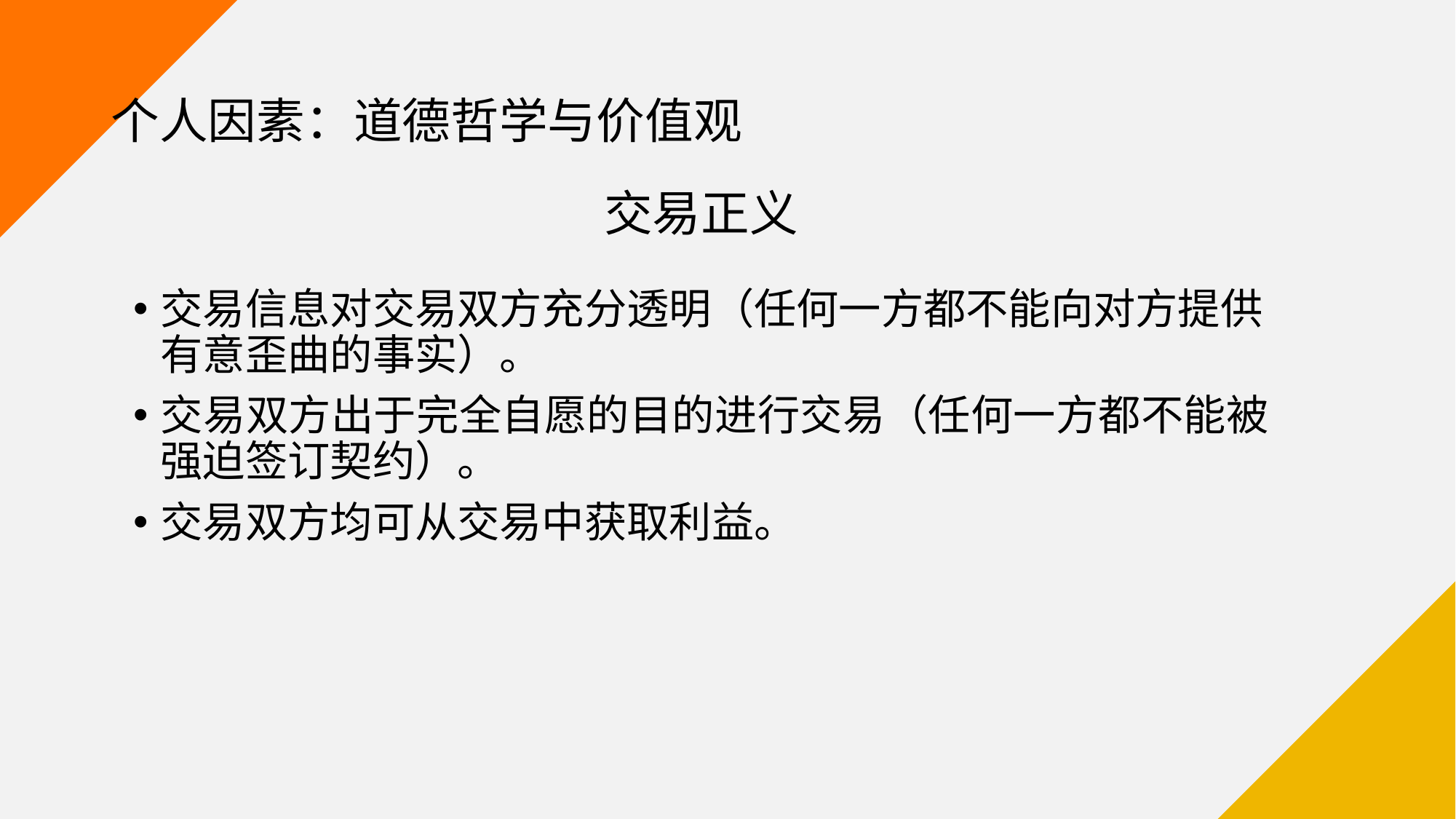

# 个人因素：道德哲学与价值观
交易正义
交易信息对交易双方充分透明（任何一方都不能向对方提供有意歪曲的事实）。
交易双方出于完全自愿的目的进行交易（任何一方都不能被强迫签订契约）。
交易双方均可从交易中获取利益。